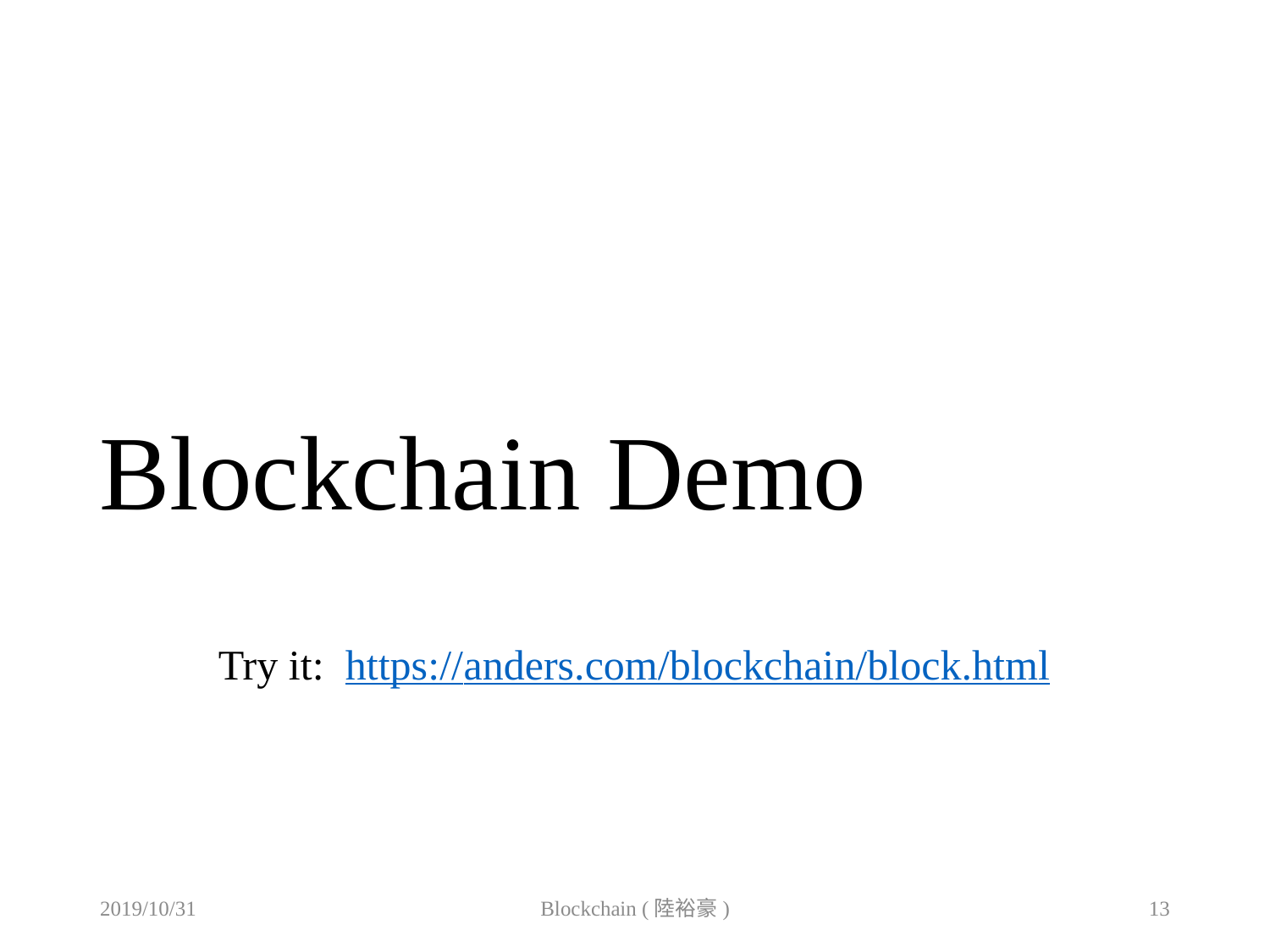

# Blockchain Demo
Try it:  https://anders.com/blockchain/block.html

2019/10/31
Blockchain (陸裕豪)
13